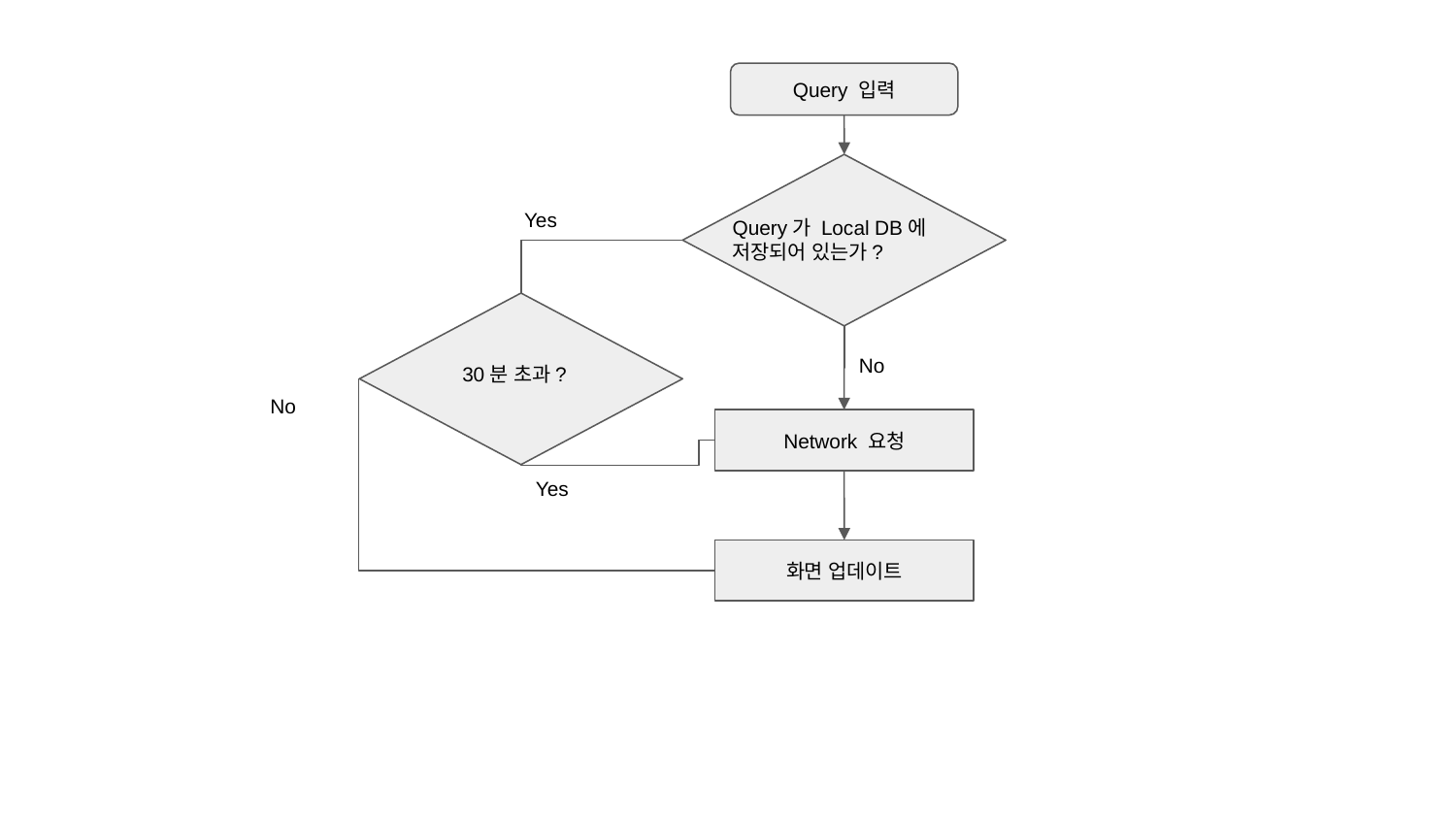

Query 입력

Yes
Query가 Local DB에
저장되어 있는가?

No
30분 초과?
No
Network 요청
Yes
화면 업데이트